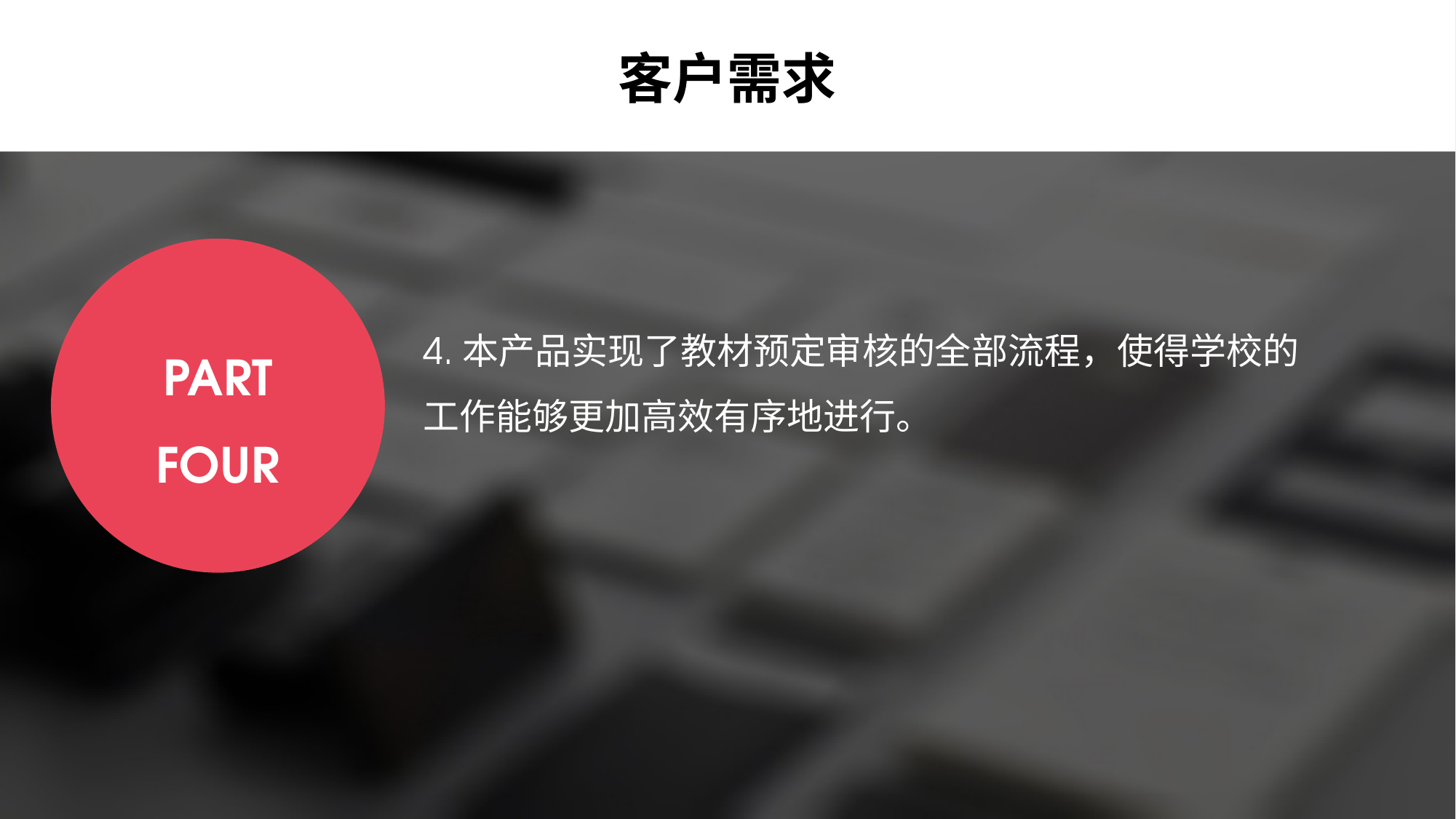

客户需求
PART FOUR
4.本产品实现了教材预定审核的全部流程，使得学校的工作能够更加高效有序地进行。